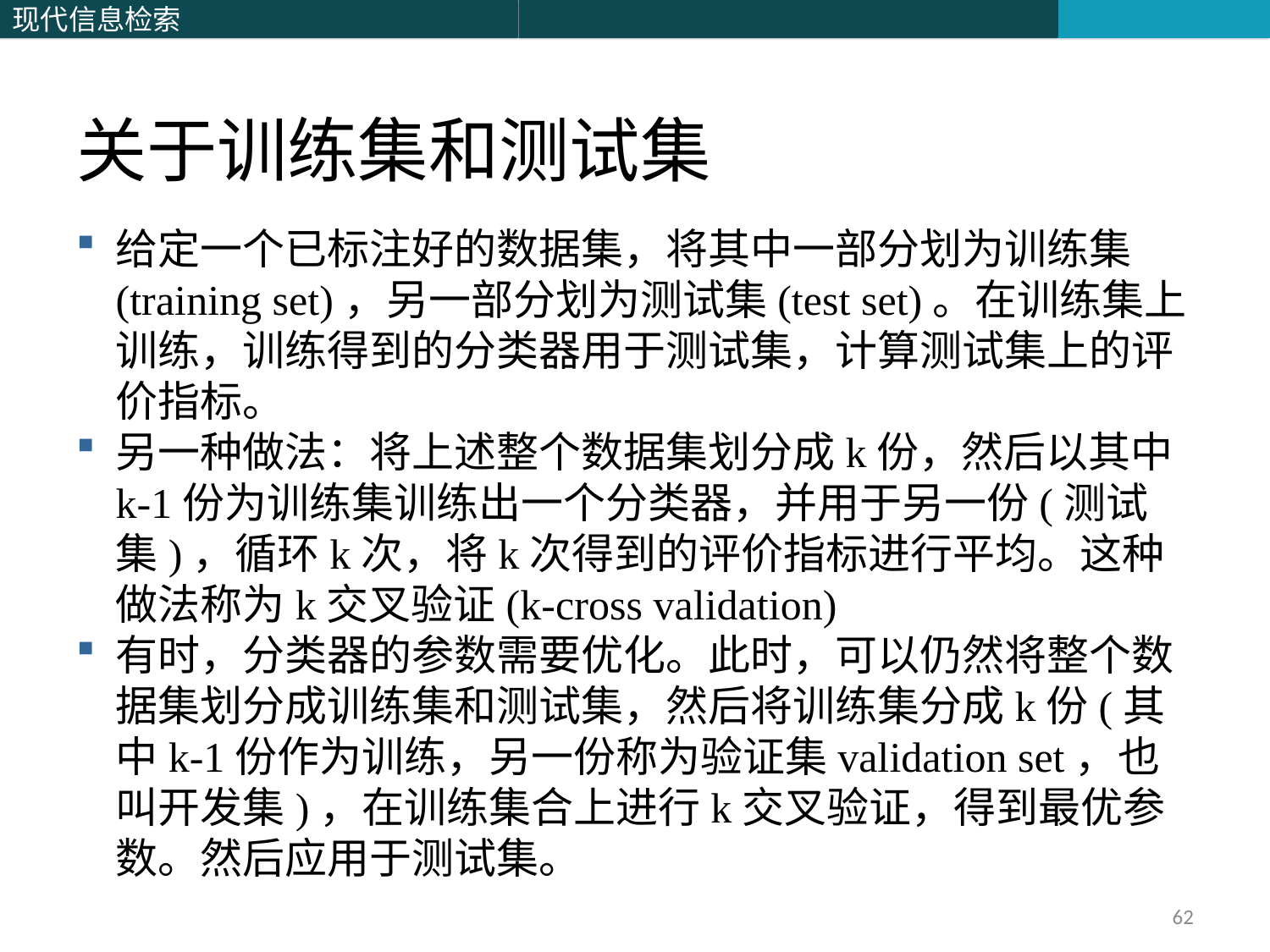

# 关于训练集和测试集
给定一个已标注好的数据集，将其中一部分划为训练集(training set)，另一部分划为测试集(test set)。在训练集上训练，训练得到的分类器用于测试集，计算测试集上的评价指标。
另一种做法：将上述整个数据集划分成k份，然后以其中k-1份为训练集训练出一个分类器，并用于另一份(测试集)，循环k次，将k次得到的评价指标进行平均。这种做法称为k交叉验证(k-cross validation)
有时，分类器的参数需要优化。此时，可以仍然将整个数据集划分成训练集和测试集，然后将训练集分成k份(其中k-1份作为训练，另一份称为验证集validation set，也叫开发集)，在训练集合上进行k交叉验证，得到最优参数。然后应用于测试集。

62